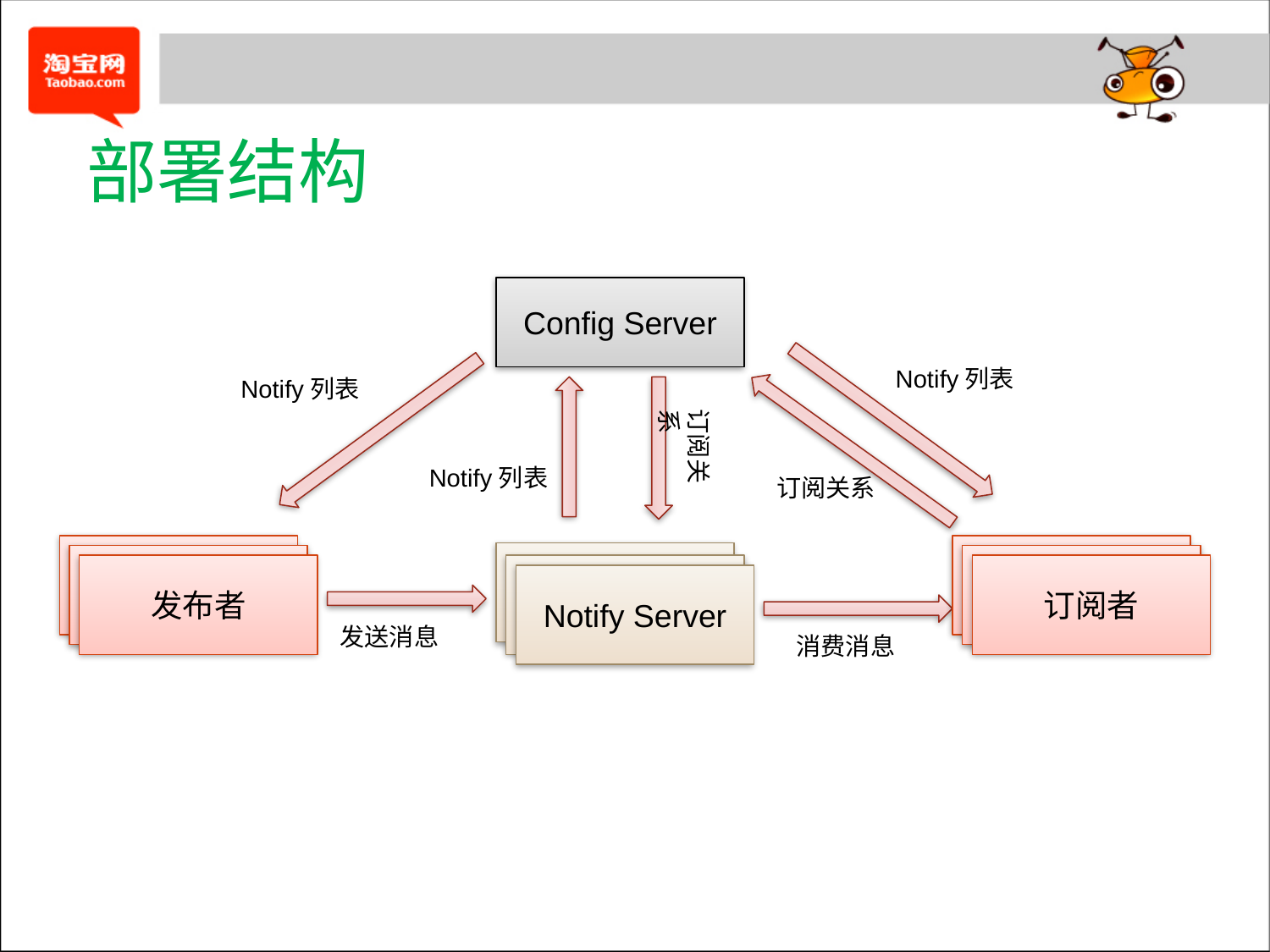

# 部署结构
Config Server
Notify列表
Notify列表
订阅关系

Notify列表
订阅关系
发布者
发布者
Notify Server
发布者
发布者
发布者
Notify Server
订阅者
Notify Server

发送消息
消费消息